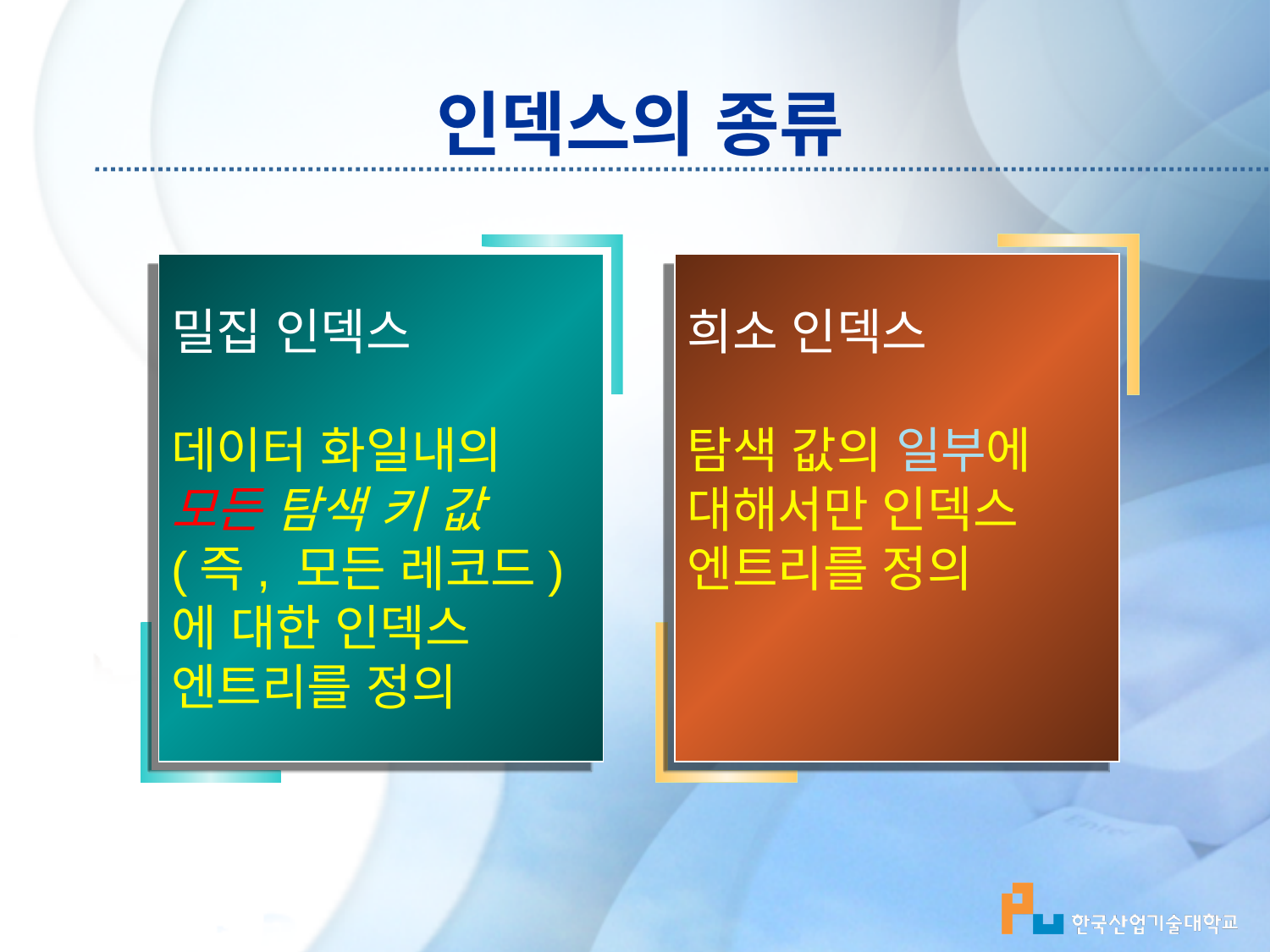

# 인덱스의 종류

밀집 인덱스

데이터 화일내의 모든 탐색 키 값 (즉, 모든 레코드)에 대한 인덱스 엔트리를 정의
희소 인덱스

탐색 값의 일부에 대해서만 인덱스 엔트리를 정의